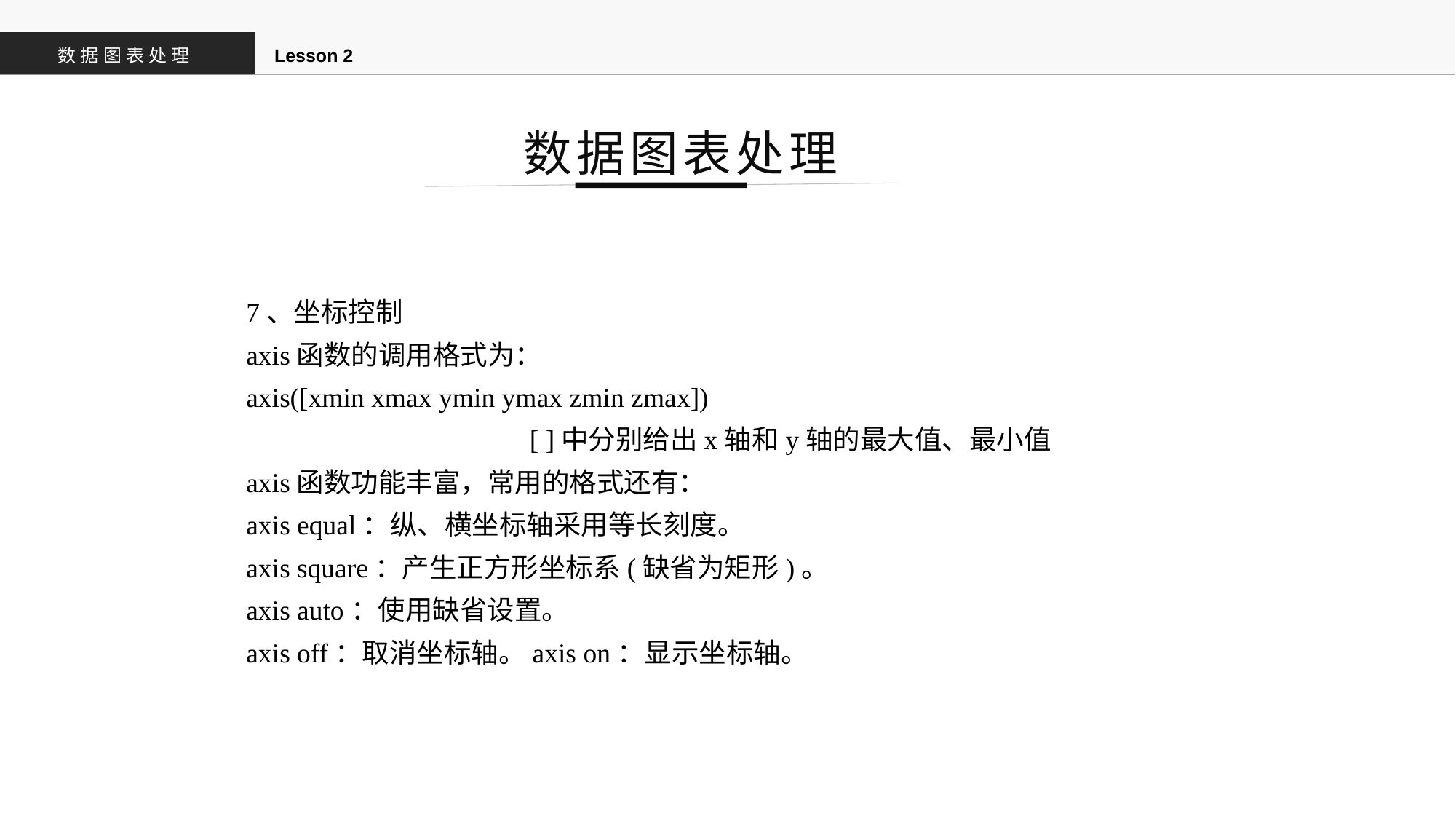

数据图表处理
Lesson 2
数据图表处理

7、坐标控制
axis函数的调用格式为：
axis([xmin xmax ymin ymax zmin zmax])
                                         [ ]中分别给出x轴和y轴的最大值、最小值
axis函数功能丰富，常用的格式还有：
axis equal：纵、横坐标轴采用等长刻度。
axis square：产生正方形坐标系(缺省为矩形)。
axis auto：使用缺省设置。
axis off：取消坐标轴。axis on：显示坐标轴。